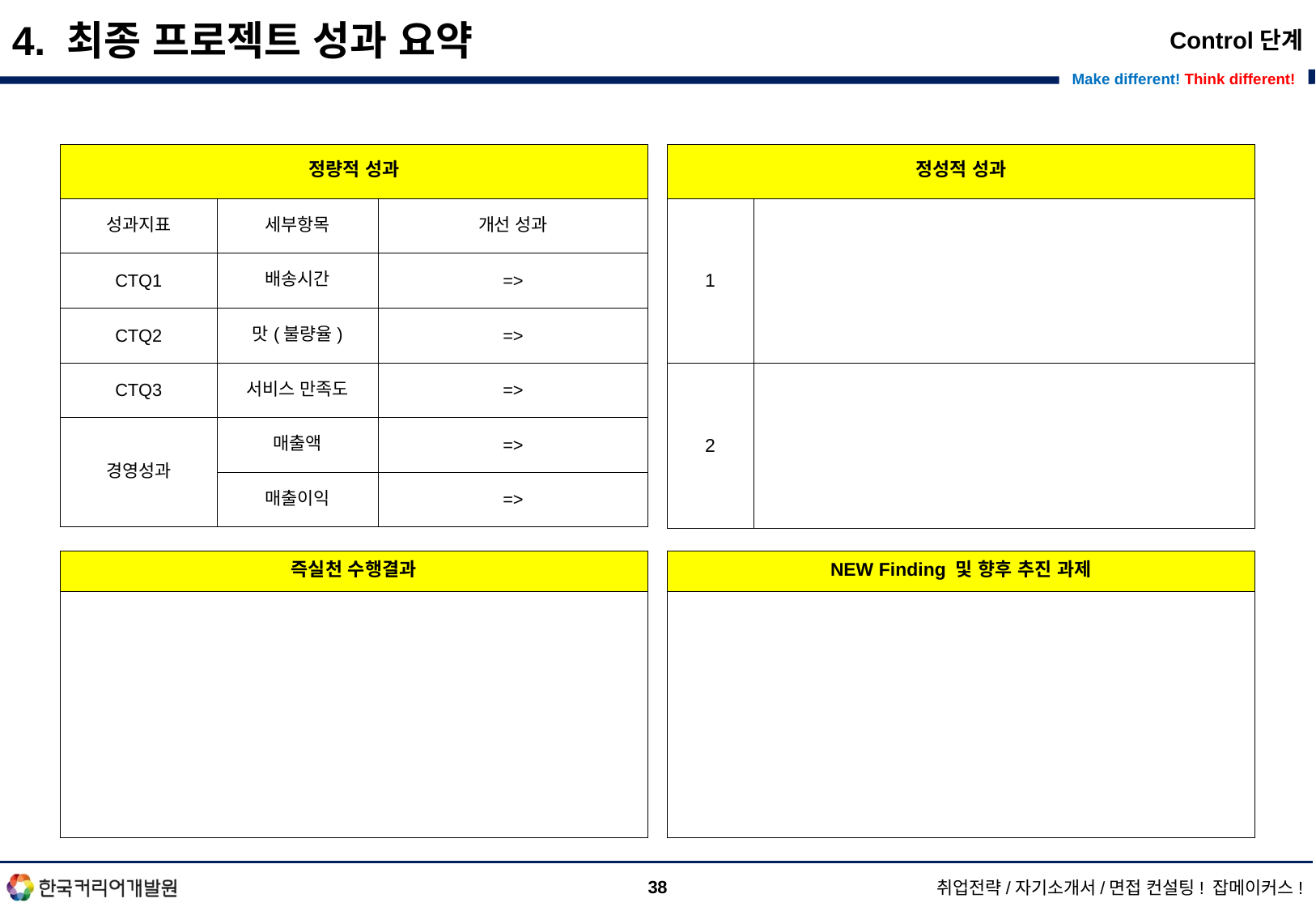

4. 최종 프로젝트 성과 요약
Control단계
| 정량적 성과 |  |  |
| --- | --- | --- |
| 성과지표 | 세부항목 | 개선 성과 |
| CTQ1 | 배송시간 | => |
| CTQ2 | 맛(불량율) | => |
| CTQ3 | 서비스 만족도 | => |
| 경영성과 | 매출액 | => |
|  | 매출이익 | => |
| 정성적 성과 |  |
| --- | --- |
| 1 |  |
| 2 |  |
| 즉실천 수행결과 |
| --- |
|  |
| NEW Finding 및 향후 추진 과제 |
| --- |
|  |